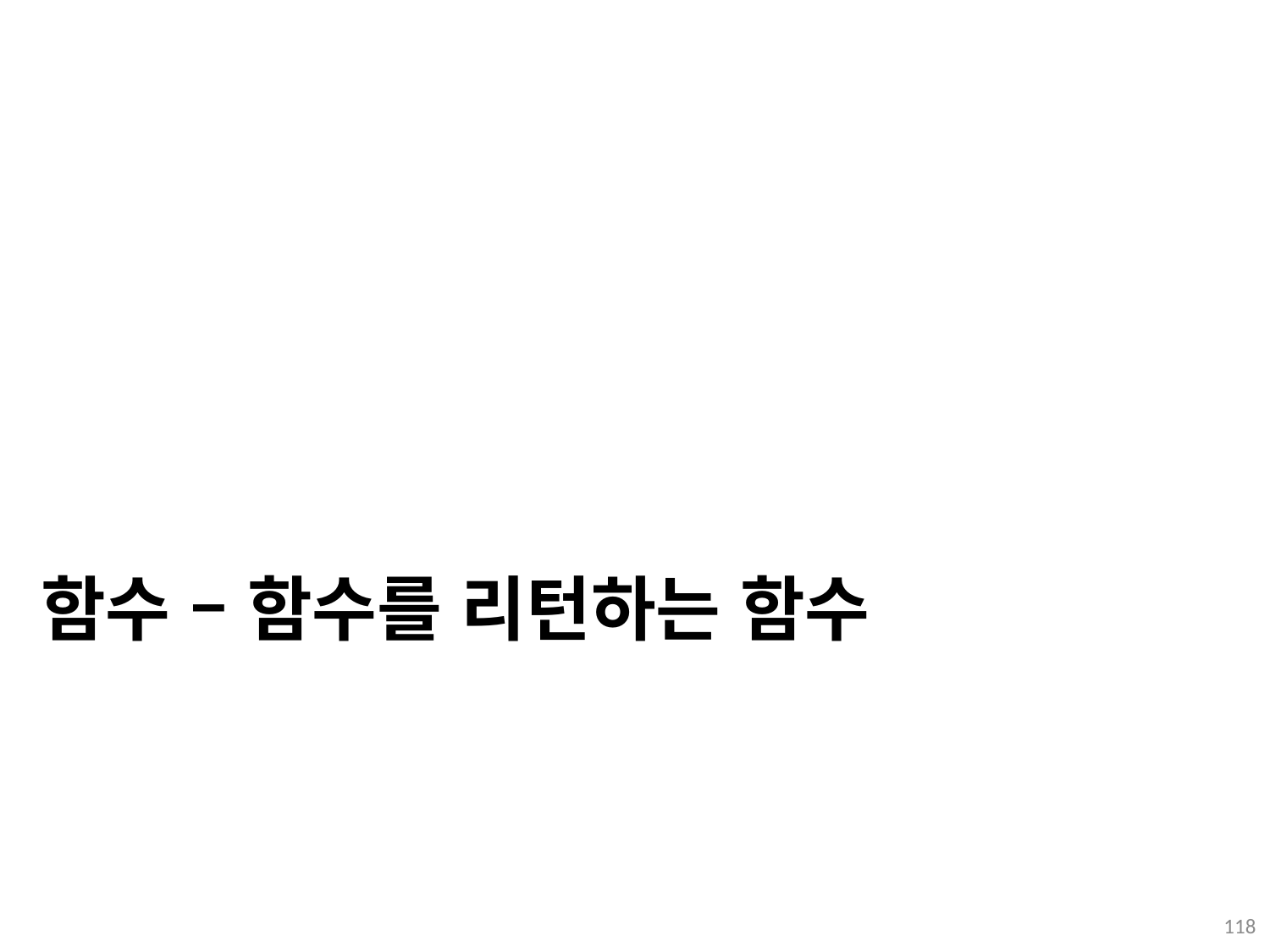

# 함수 – 함수를 리턴하는 함수
118